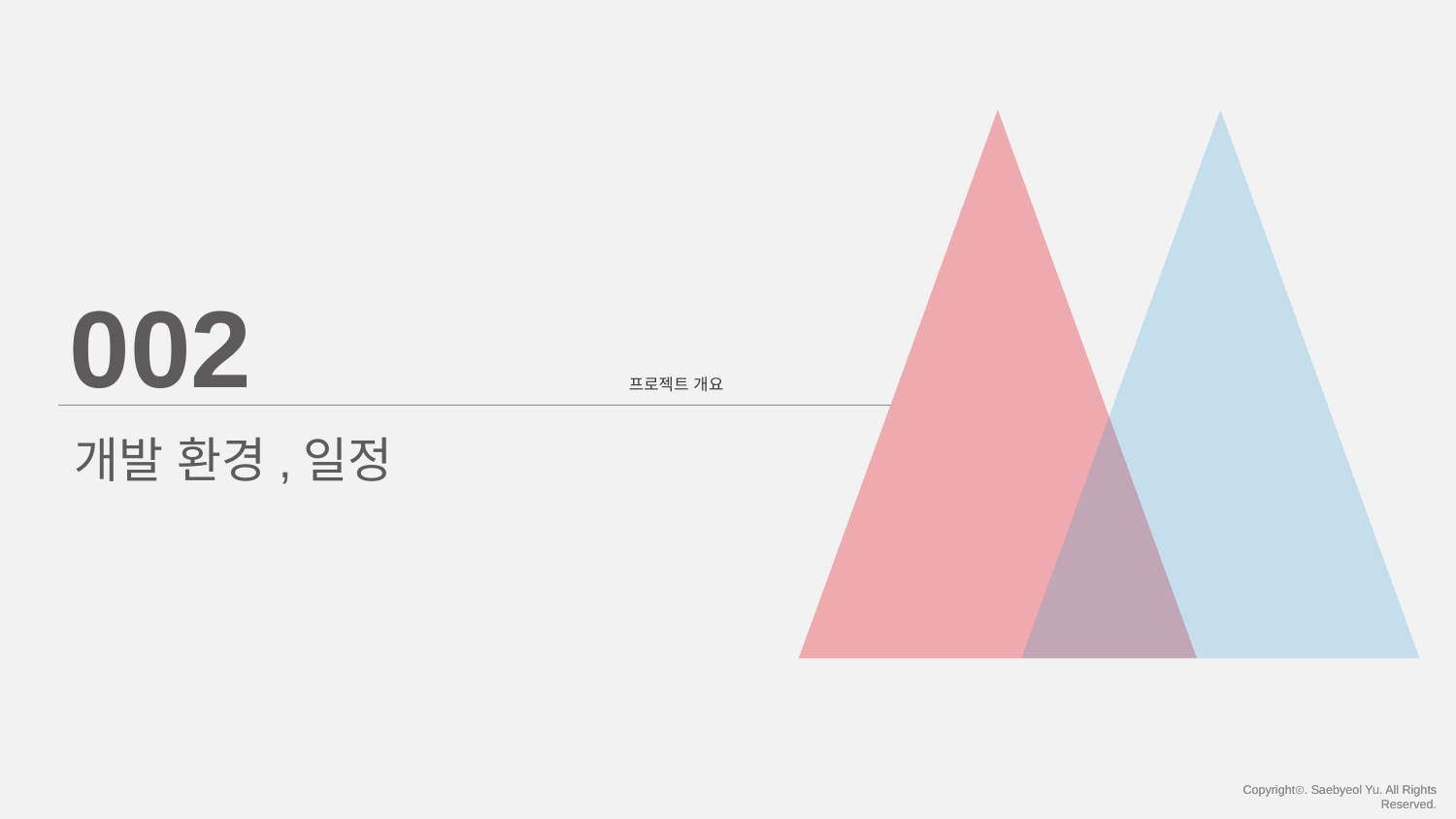

002
프로젝트 개요
개발 환경,일정
Copyrightⓒ. Saebyeol Yu. All Rights Reserved.